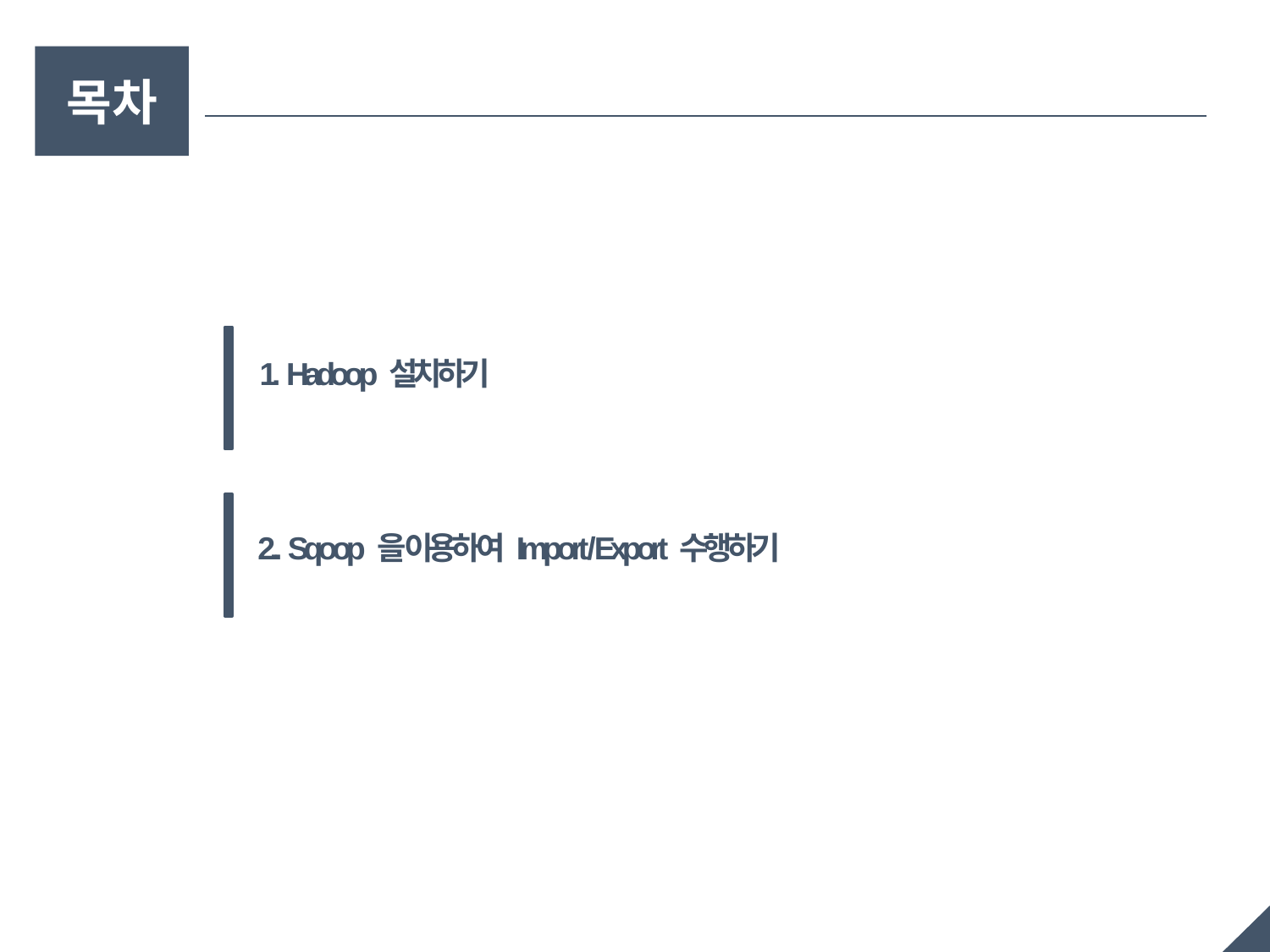

목차

1.   Hadoop 설치하기

2..   Sqoop 을 이용하여 Import / Export 수행하기